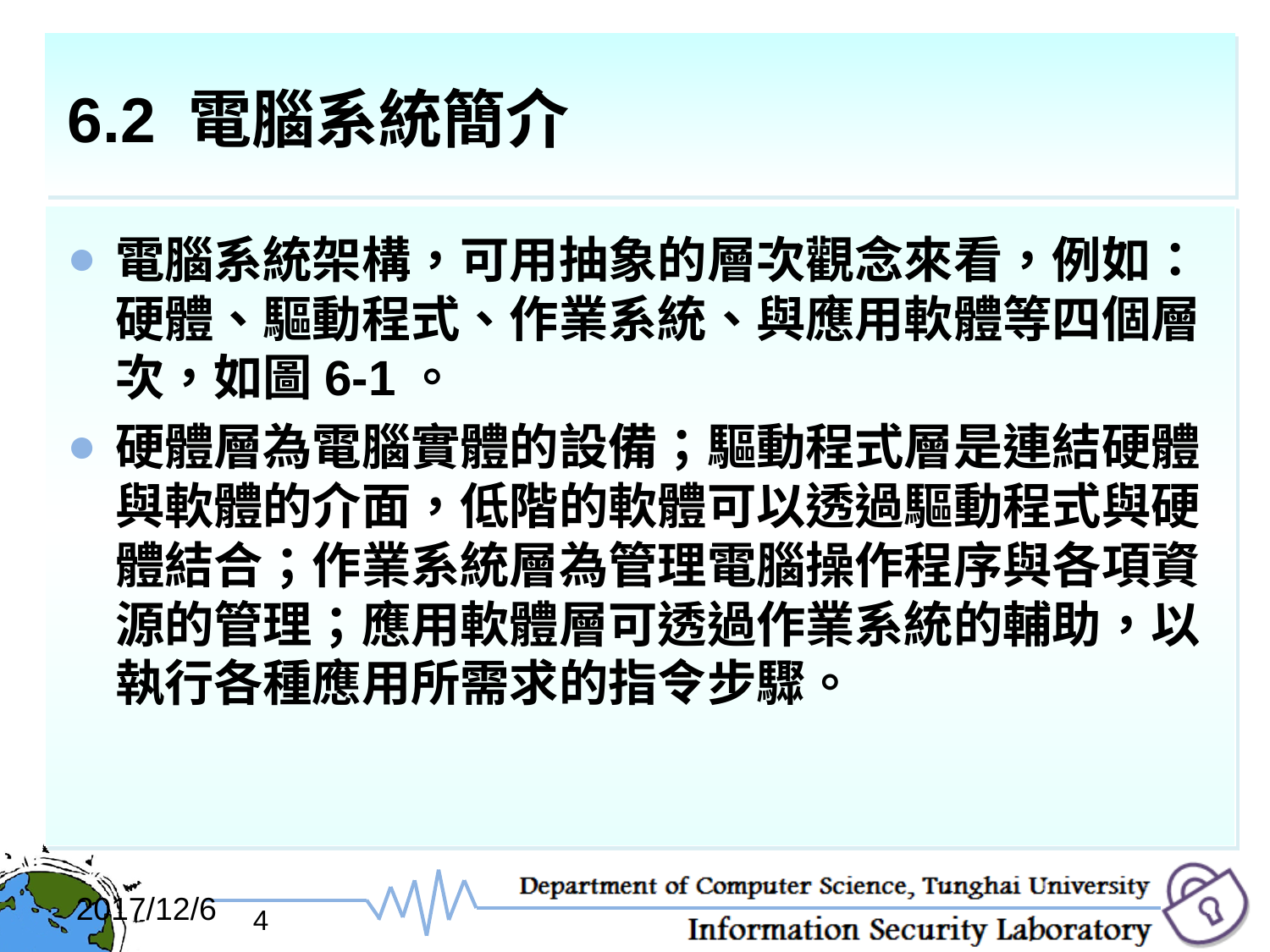

# 6.2 電腦系統簡介
電腦系統架構，可用抽象的層次觀念來看，例如：硬體、驅動程式、作業系統、與應用軟體等四個層次，如圖6-1。
硬體層為電腦實體的設備；驅動程式層是連結硬體與軟體的介面，低階的軟體可以透過驅動程式與硬體結合；作業系統層為管理電腦操作程序與各項資源的管理；應用軟體層可透過作業系統的輔助，以執行各種應用所需求的指令步驟。
2017/12/6
4